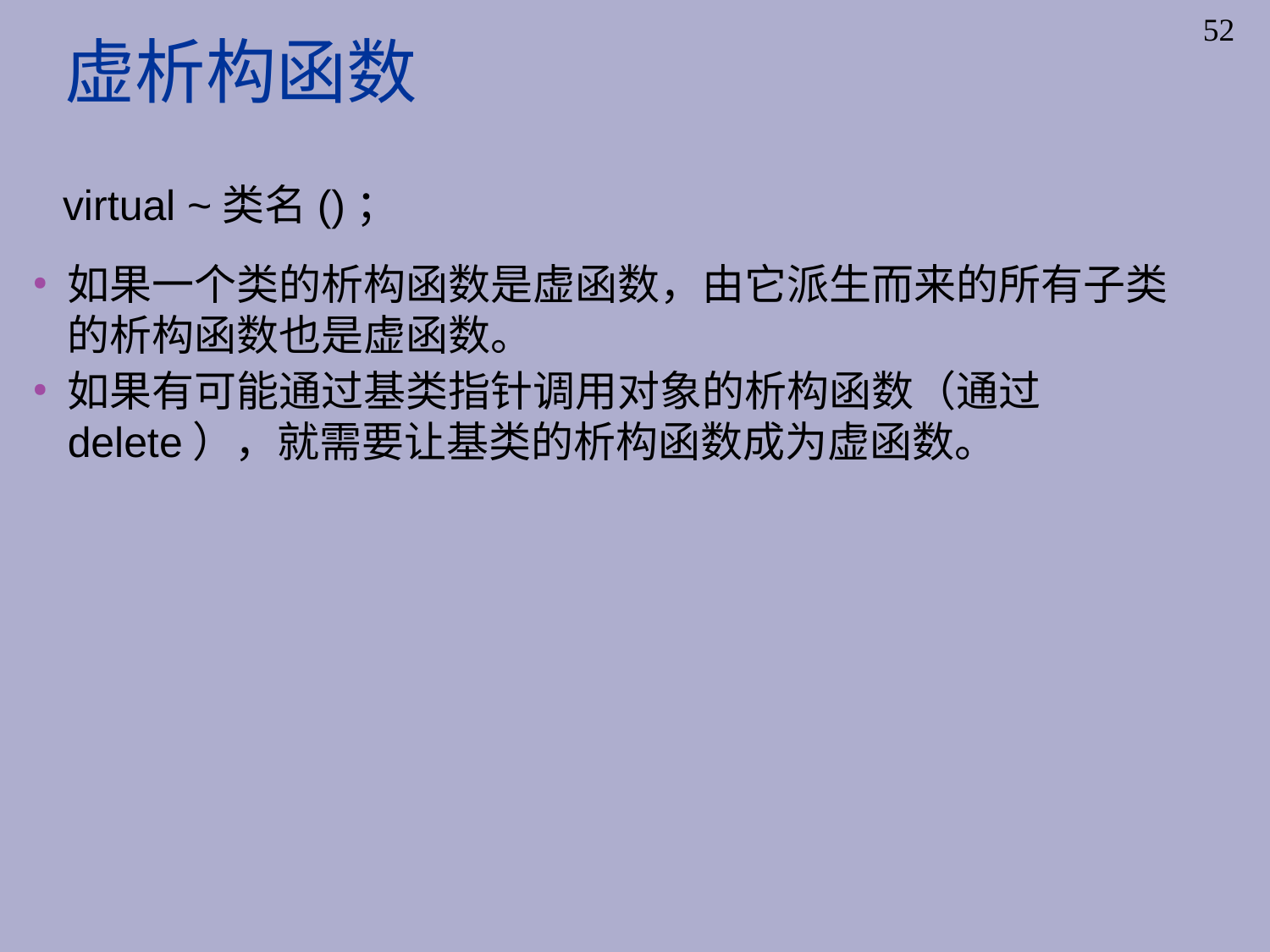

52
# 虚析构函数
virtual ~类名()；

如果一个类的析构函数是虚函数，由它派生而来的所有子类的析构函数也是虚函数。
如果有可能通过基类指针调用对象的析构函数（通过delete），就需要让基类的析构函数成为虚函数。